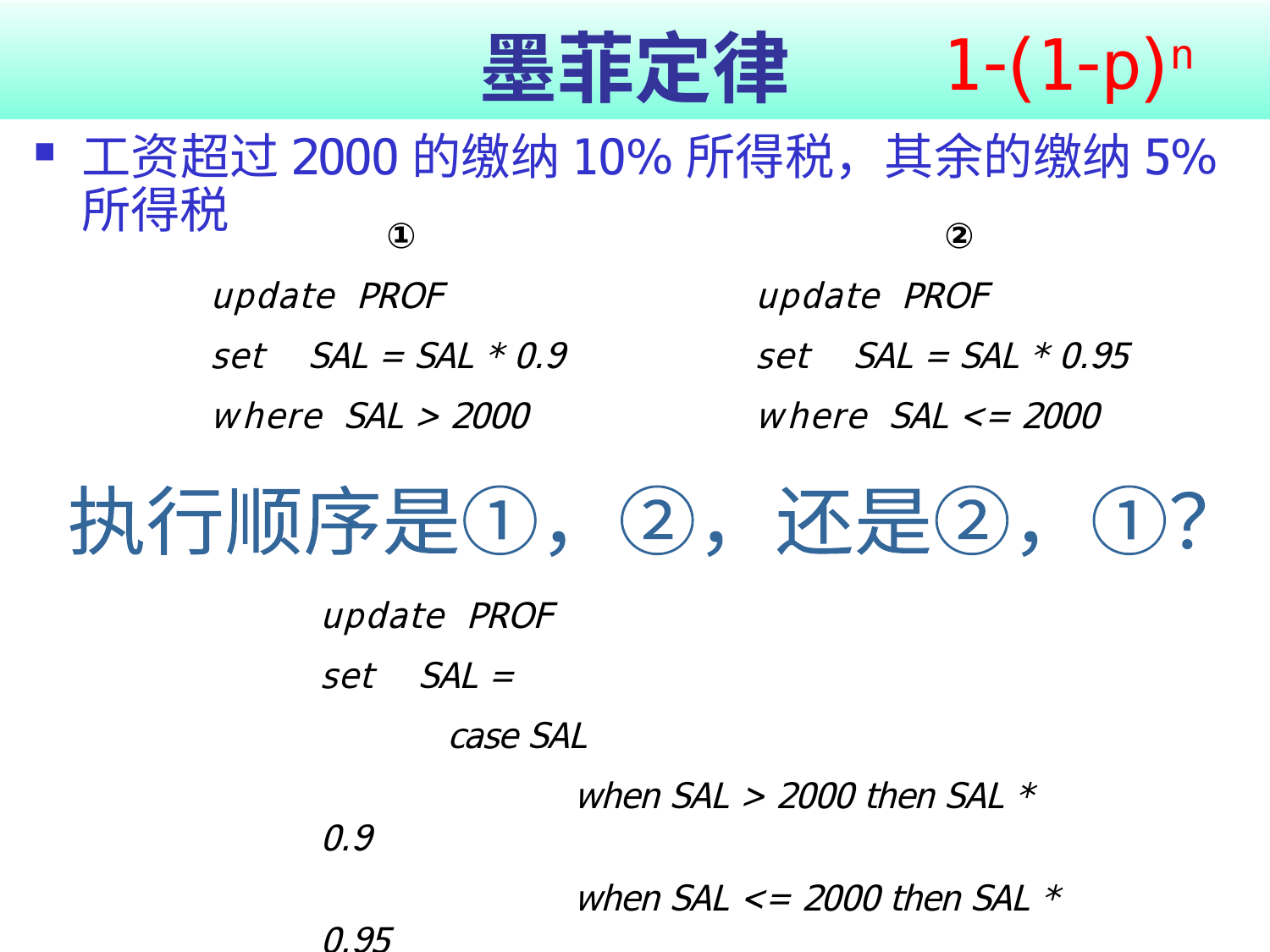

# 墨菲定律
1-(1-p)n
工资超过2000的缴纳10%所得税，其余的缴纳5%所得税
①
update  PROF
set    SAL = SAL * 0.9
where  SAL > 2000
②
update  PROF
set    SAL = SAL * 0.95
where  SAL <= 2000
执行顺序是①，②，还是②，①？
update  PROF
set    SAL =
	case SAL
		when SAL > 2000 then SAL * 0.9
		when SAL <= 2000 then SAL * 0.95